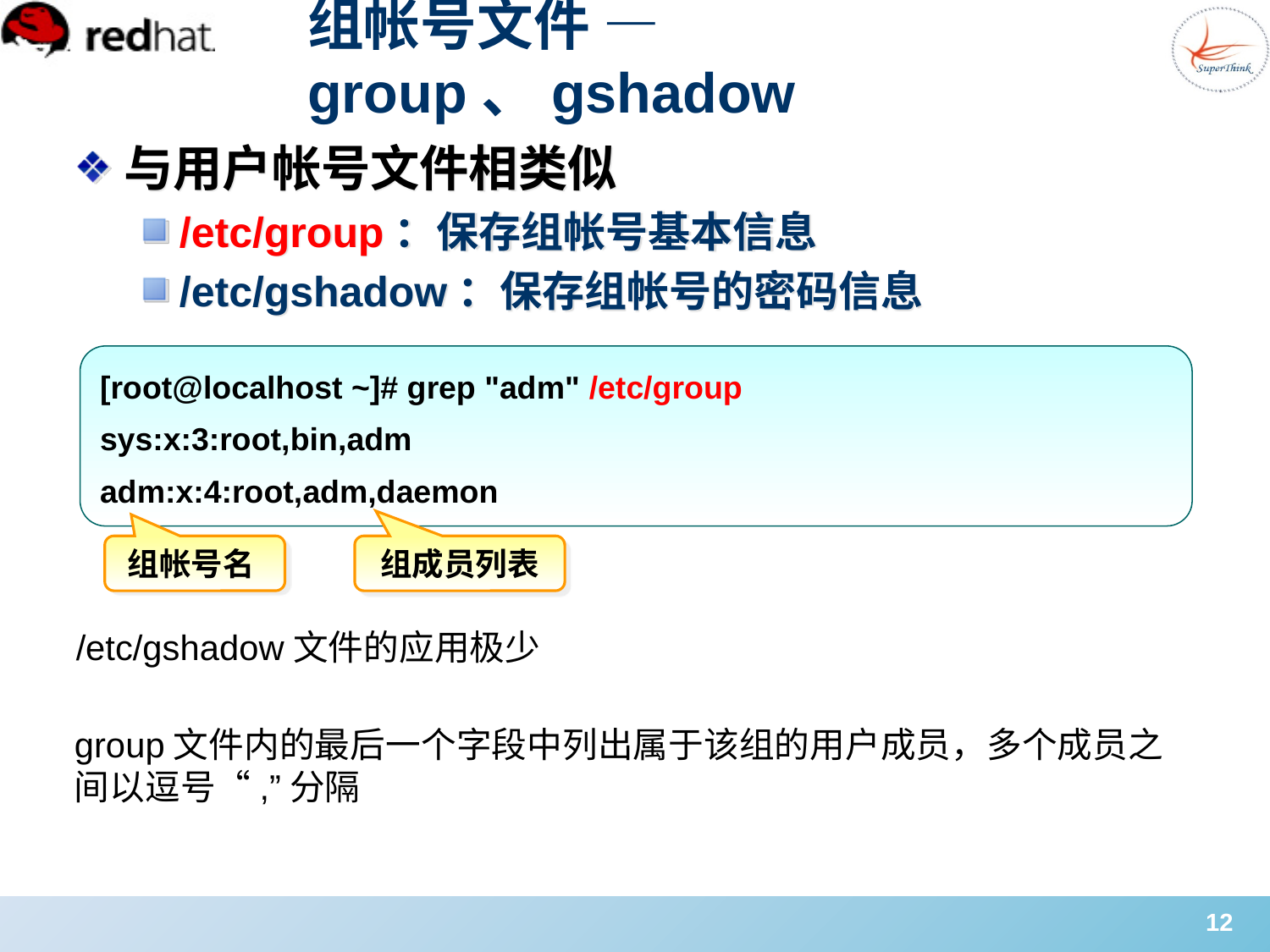

# 组帐号文件 — group、gshadow
与用户帐号文件相类似
/etc/group：保存组帐号基本信息
/etc/gshadow：保存组帐号的密码信息
[root@localhost ~]# grep "adm" /etc/group
sys:x:3:root,bin,adm
adm:x:4:root,adm,daemon
组帐号名
组成员列表
/etc/gshadow文件的应用极少
group文件内的最后一个字段中列出属于该组的用户成员，多个成员之间以逗号“,”分隔
12